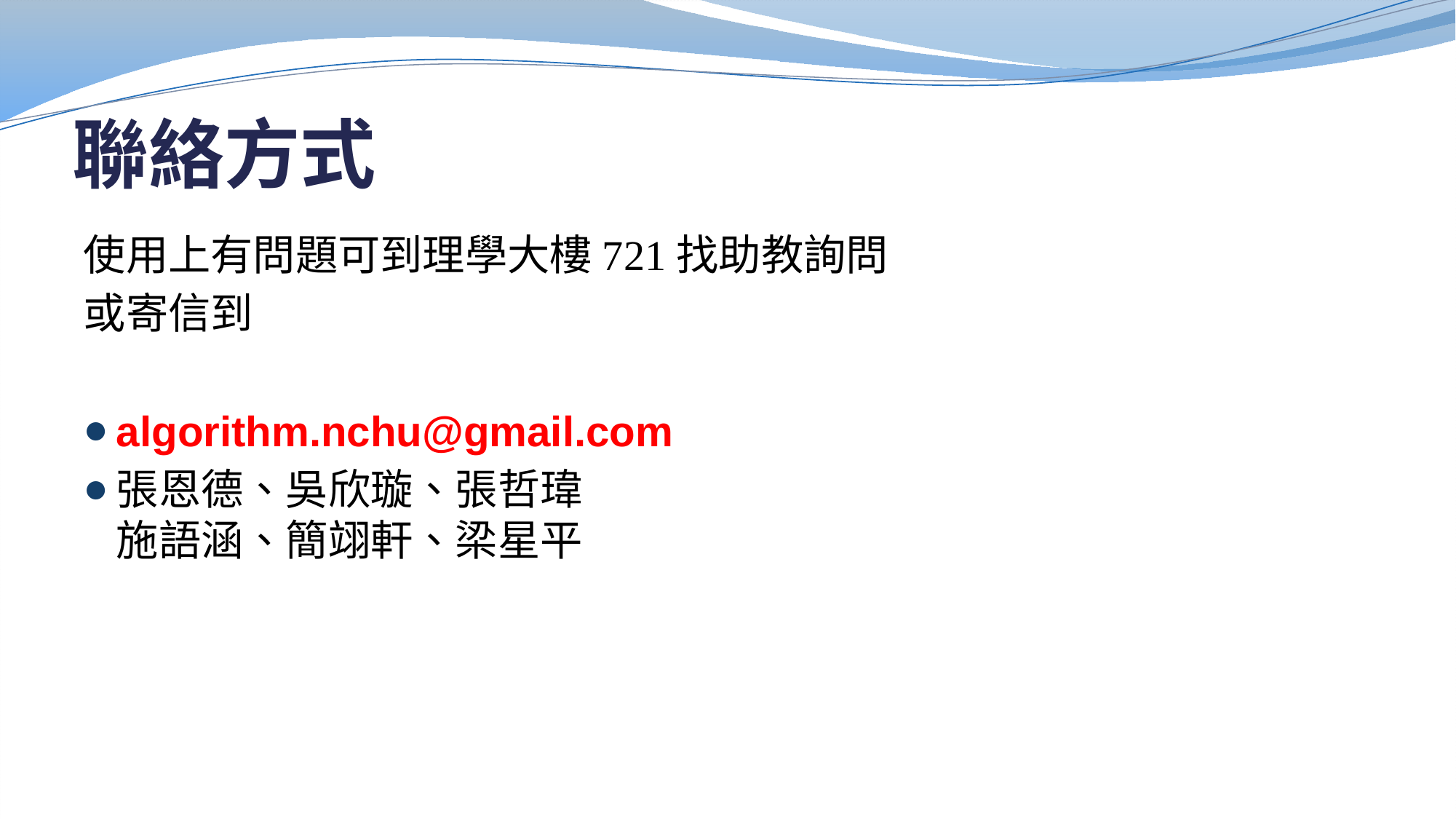

# 聯絡方式
使用上有問題可到理學大樓721找助教詢問
或寄信到

algorithm.nchu@gmail.com
張恩德、吳欣璇、張哲瑋
施語涵、簡翊軒、梁星平